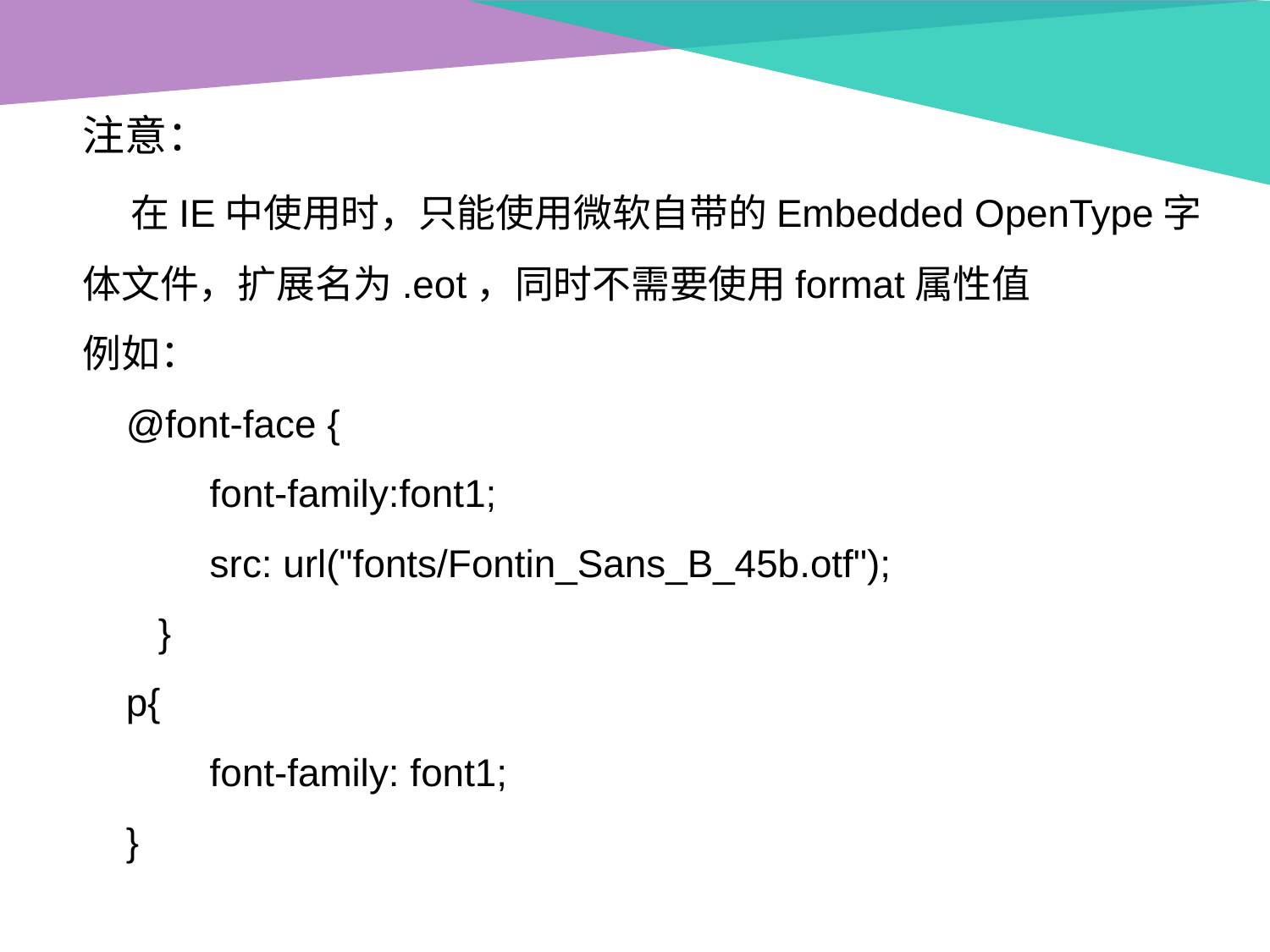

注意：
    在IE中使用时，只能使用微软自带的Embedded OpenType字体文件，扩展名为.eot，同时不需要使用format属性值
例如：
    @font-face {
	font-family:font1;
	src: url("fonts/Fontin_Sans_B_45b.otf");
       }
    p{
	font-family: font1;
    }